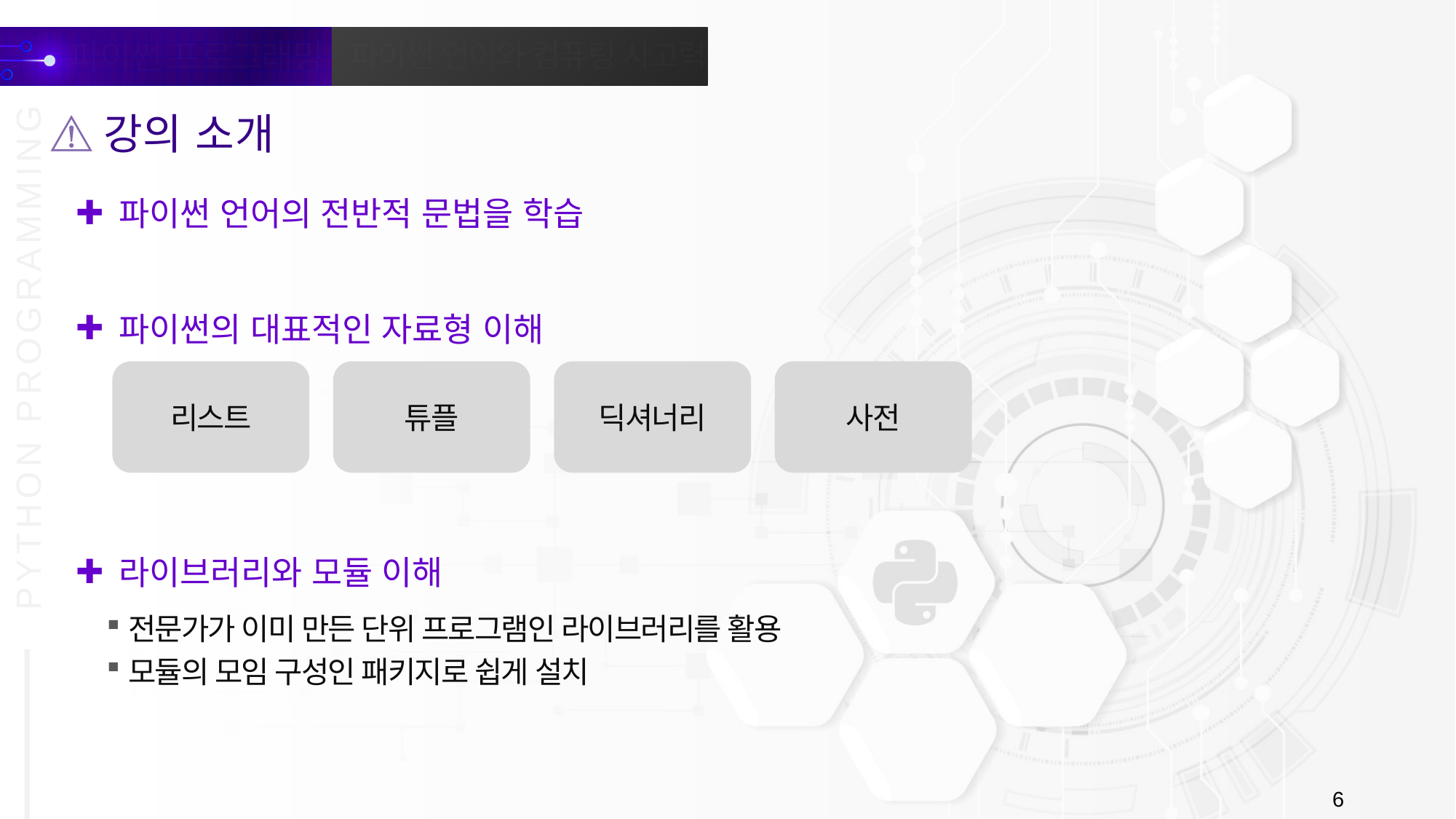

강의 소개
파이썬 언어의 전반적 문법을 학습

파이썬의 대표적인 자료형 이해

리스트

튜플

딕셔너리

사전
라이브러리와 모듈 이해
전문가가 이미 만든 단위 프로그램인 라이브러리를 활용
모듈의 모임 구성인 패키지로 쉽게 설치
6